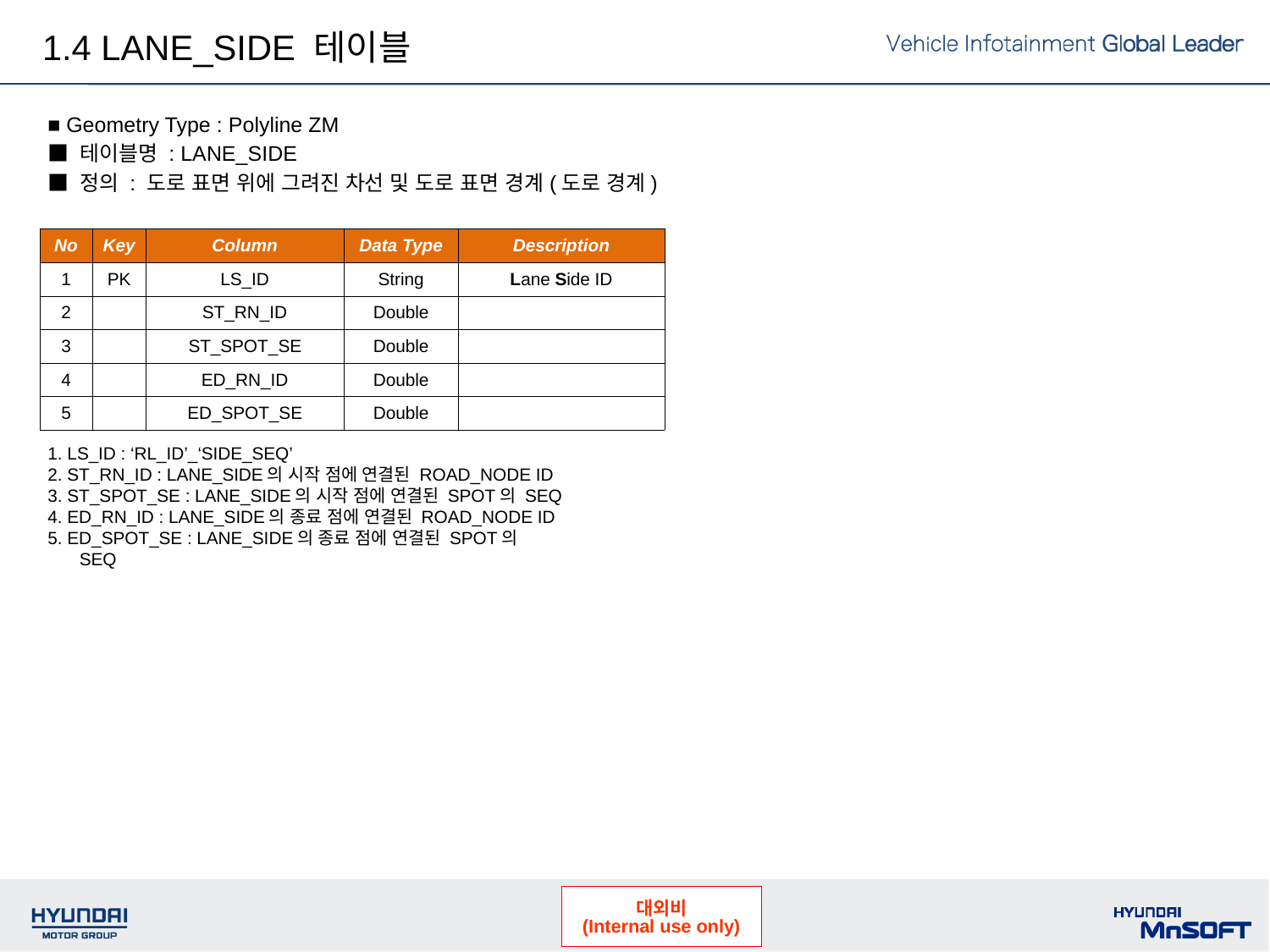

1.4 LANE_SIDE 테이블
■ Geometry Type : Polyline ZM
■ 테이블명 : LANE_SIDE
■ 정의 : 도로 표면 위에 그려진 차선 및 도로 표면 경계(도로 경계)
| No | Key | Column | Data Type | Description |
| --- | --- | --- | --- | --- |
| 1 | PK | LS\_ID | String | Lane Side ID |
| 2 |  | ST\_RN\_ID | Double |  |
| 3 |  | ST\_SPOT\_SE | Double |  |
| 4 |  | ED\_RN\_ID | Double |  |
| 5 |  | ED\_SPOT\_SE | Double |  |
1. LS_ID : ‘RL_ID’_‘SIDE_SEQ’
2. ST_RN_ID : LANE_SIDE의 시작 점에 연결된 ROAD_NODE ID
3. ST_SPOT_SE : LANE_SIDE의 시작 점에 연결된 SPOT의 SEQ
4. ED_RN_ID : LANE_SIDE의 종료 점에 연결된 ROAD_NODE ID
5. ED_SPOT_SE : LANE_SIDE의 종료 점에 연결된 SPOT의 SEQ